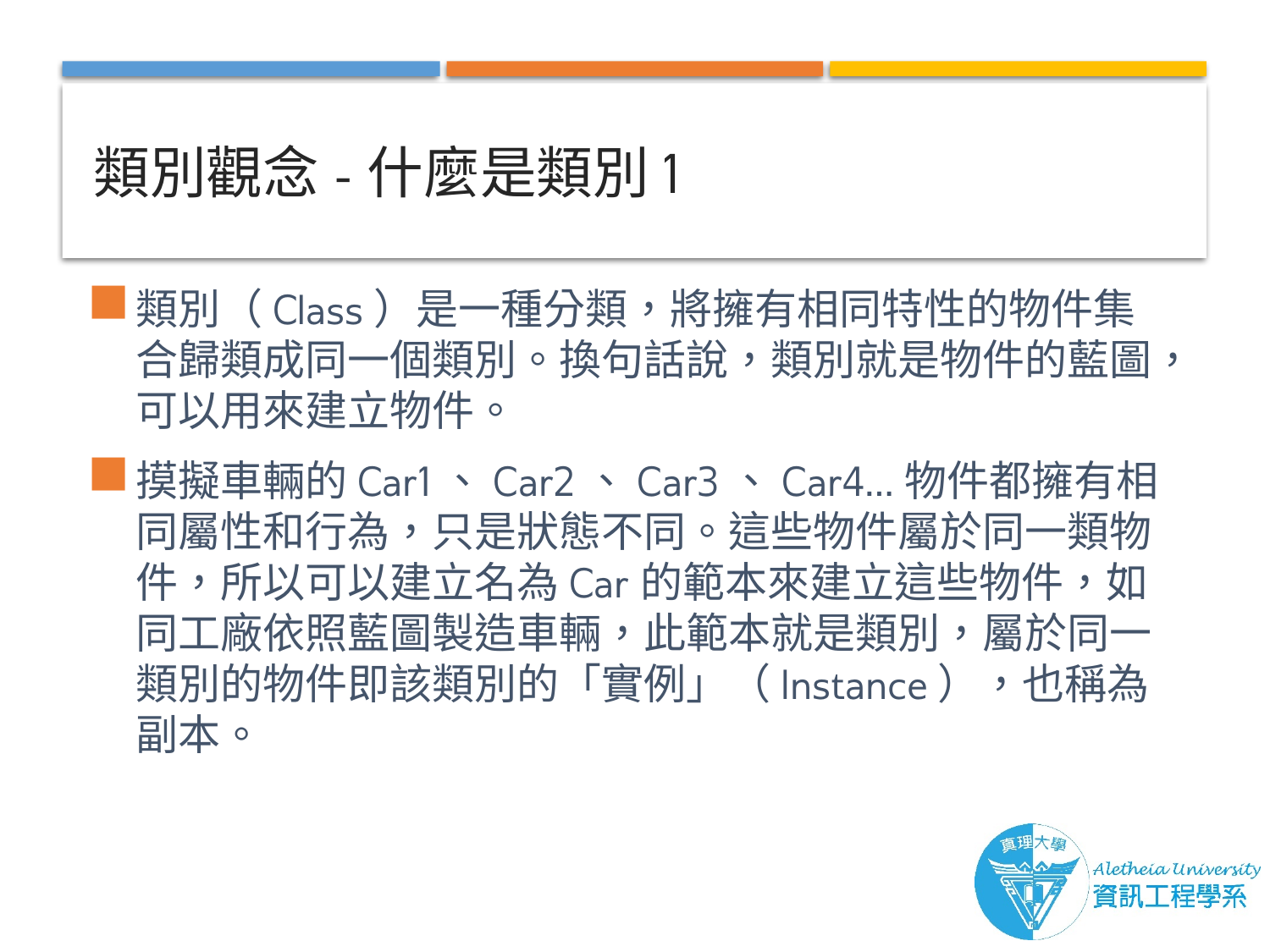

# 類別觀念-什麼是類別1
類別（Class）是一種分類，將擁有相同特性的物件集合歸類成同一個類別。換句話說，類別就是物件的藍圖，可以用來建立物件。
摸擬車輛的Car1、Car2、Car3、Car4…物件都擁有相同屬性和行為，只是狀態不同。這些物件屬於同一類物件，所以可以建立名為Car的範本來建立這些物件，如同工廠依照藍圖製造車輛，此範本就是類別，屬於同一類別的物件即該類別的「實例」（Instance），也稱為副本。